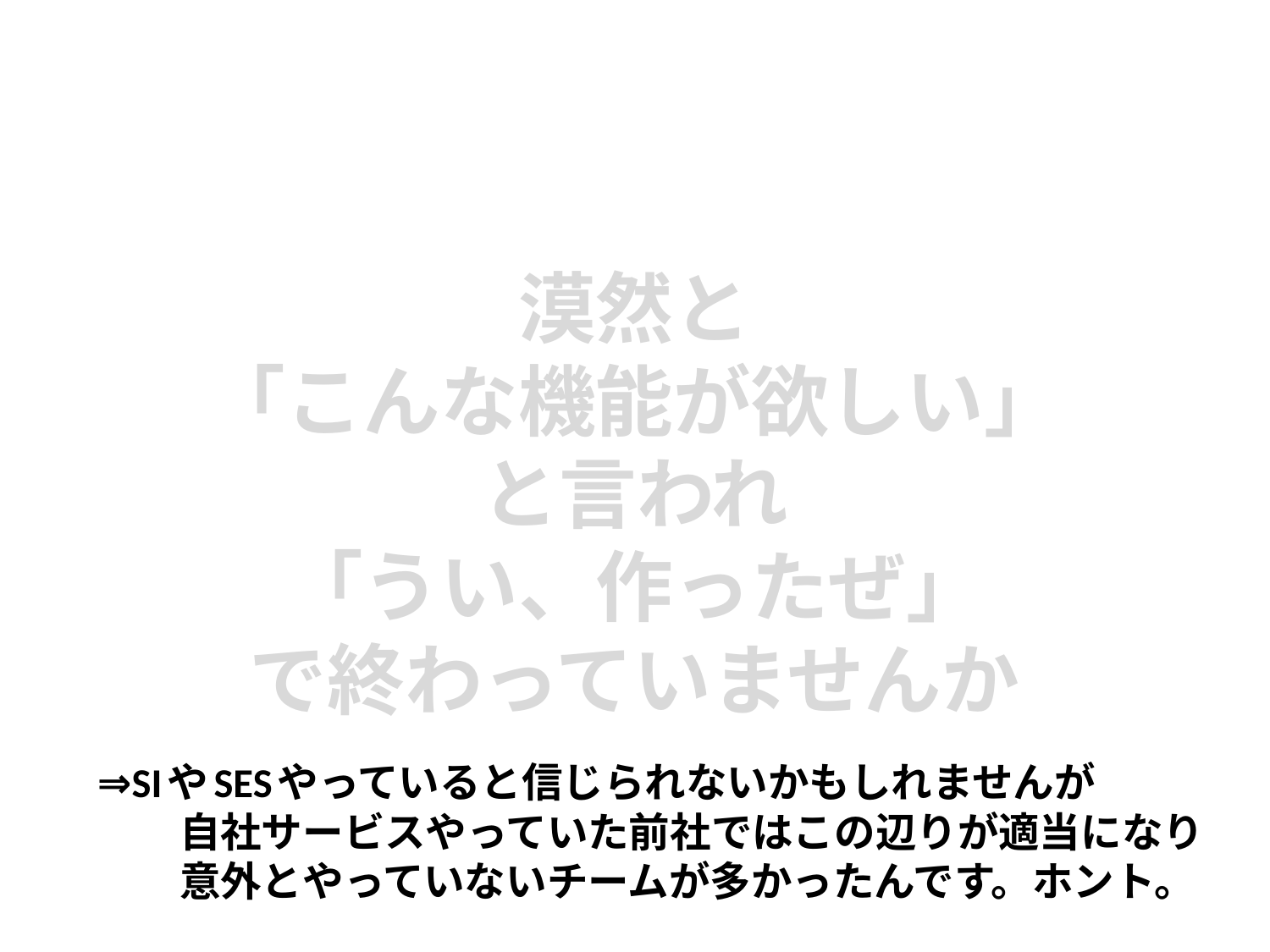

# 漠然と 「こんな機能が欲しい」 と言われ 「うい、作ったぜ」 で終わっていませんか
⇒SIやSESやっていると信じられないかもしれませんが
　　自社サービスやっていた前社ではこの辺りが適当になり
　　意外とやっていないチームが多かったんです。ホント。